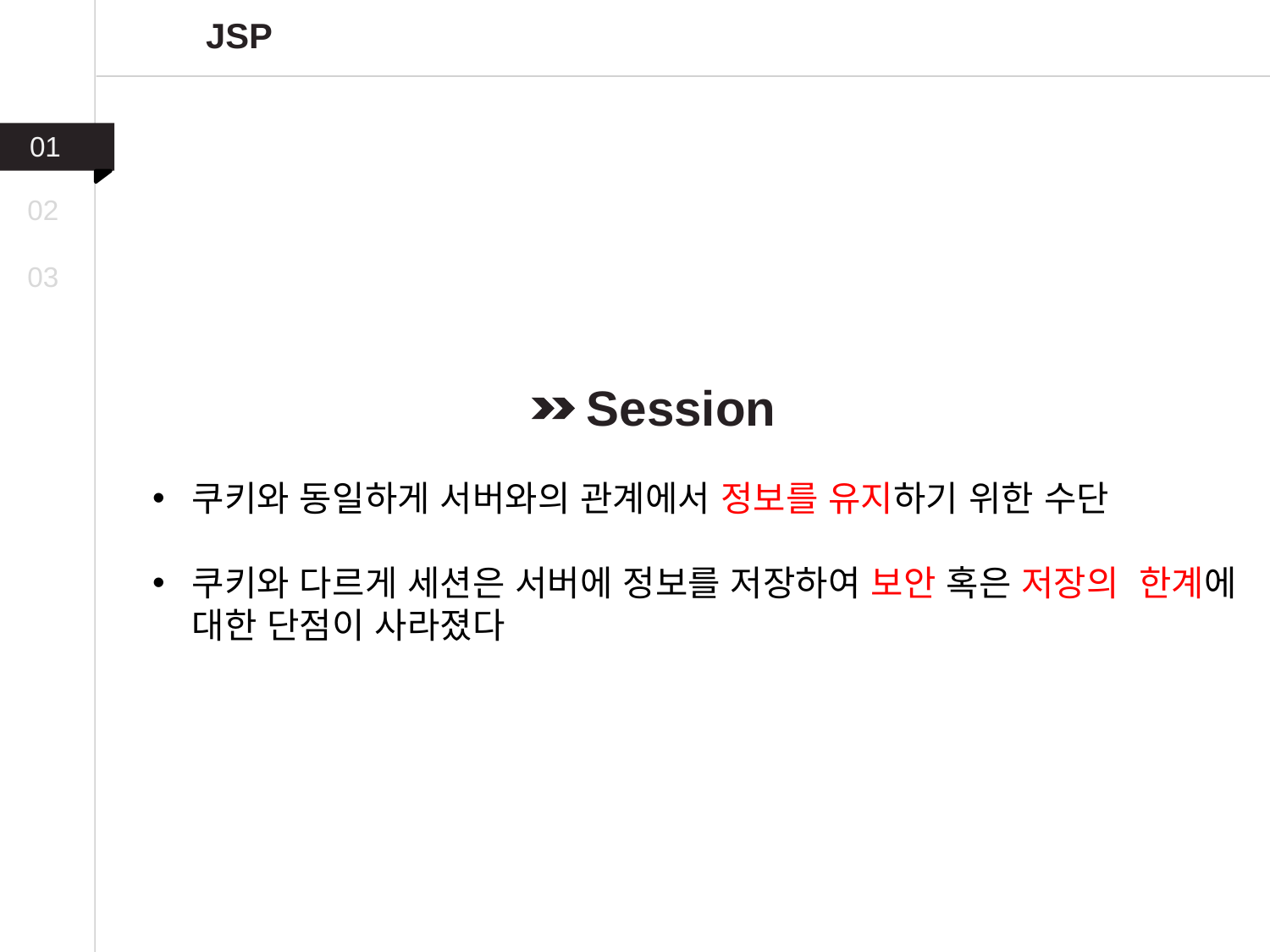

JSP
01

02
03
  Session

쿠키와 동일하게 서버와의 관계에서 정보를 유지하기 위한 수단

쿠키와 다르게 세션은 서버에 정보를 저장하여 보안 혹은 저장의  한계에 대한 단점이 사라졌다